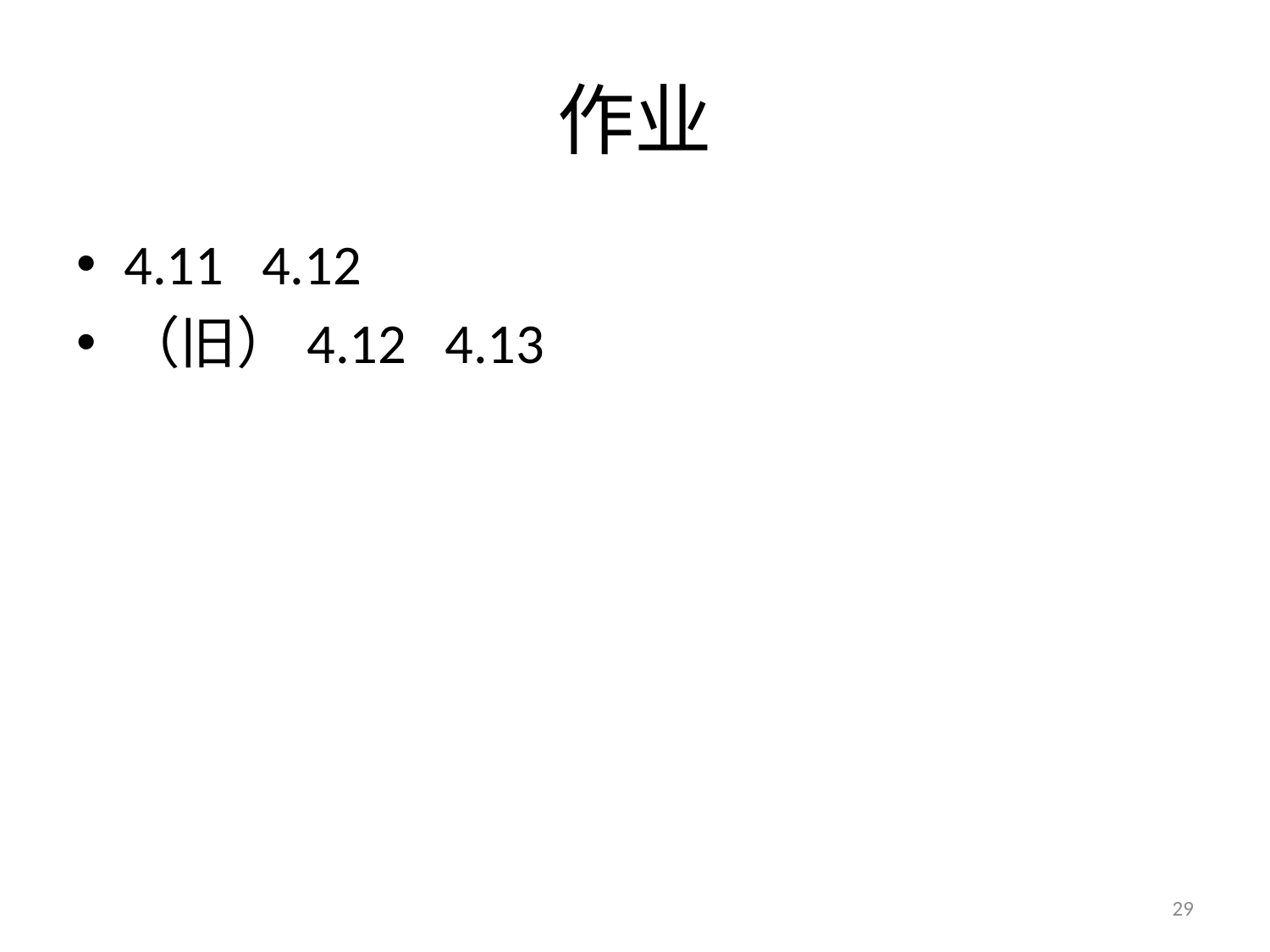

# 作业
4.11   4.12
（旧）4.12   4.13
29